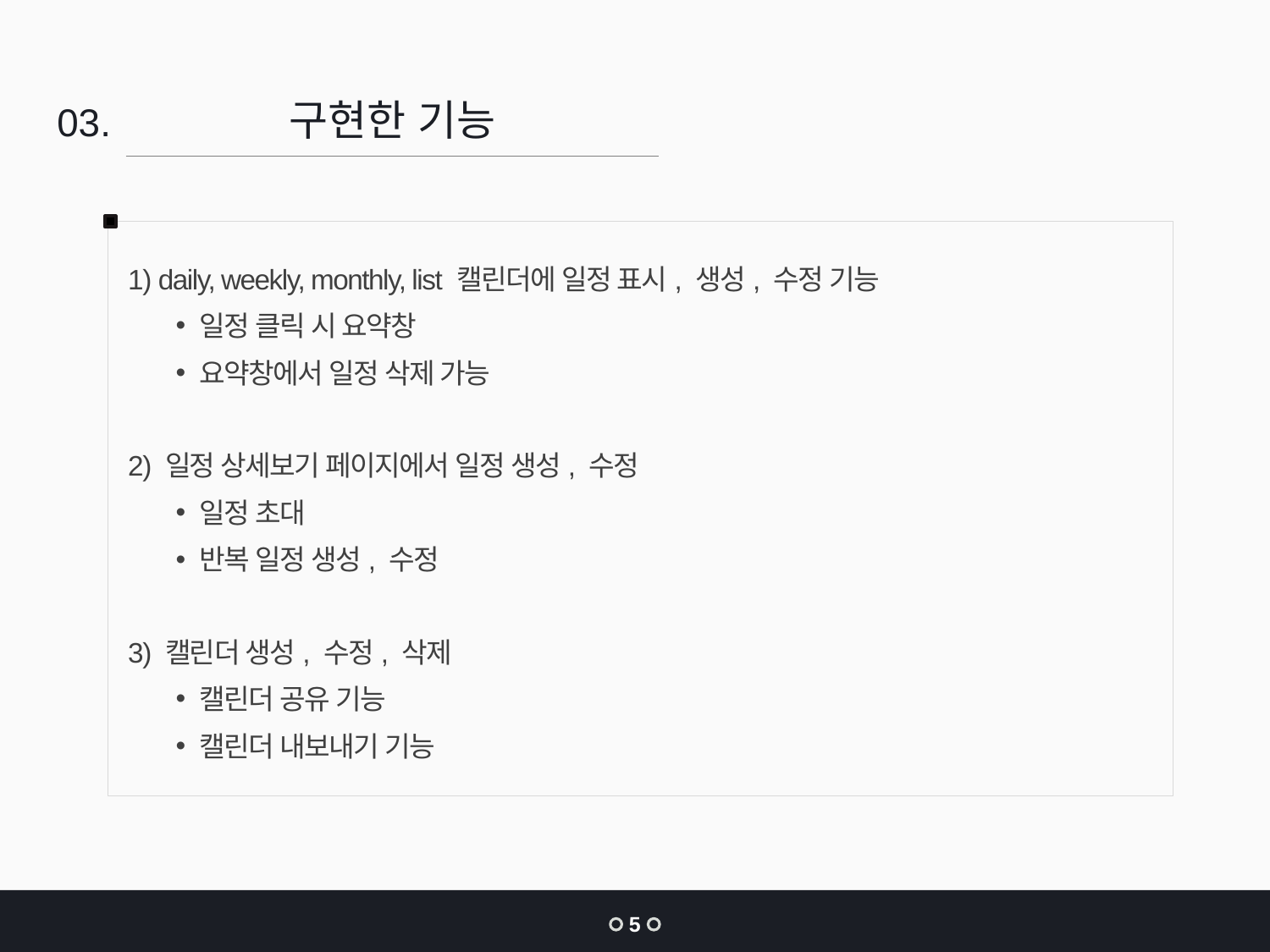

구현한 기능
03.

1) daily, weekly, monthly, list 캘린더에 일정 표시, 생성, 수정 기능
일정 클릭 시 요약창
요약창에서 일정 삭제 가능

2) 일정 상세보기 페이지에서 일정 생성, 수정
일정 초대
반복 일정 생성, 수정

3) 캘린더 생성, 수정, 삭제
캘린더 공유 기능
캘린더 내보내기 기능
5